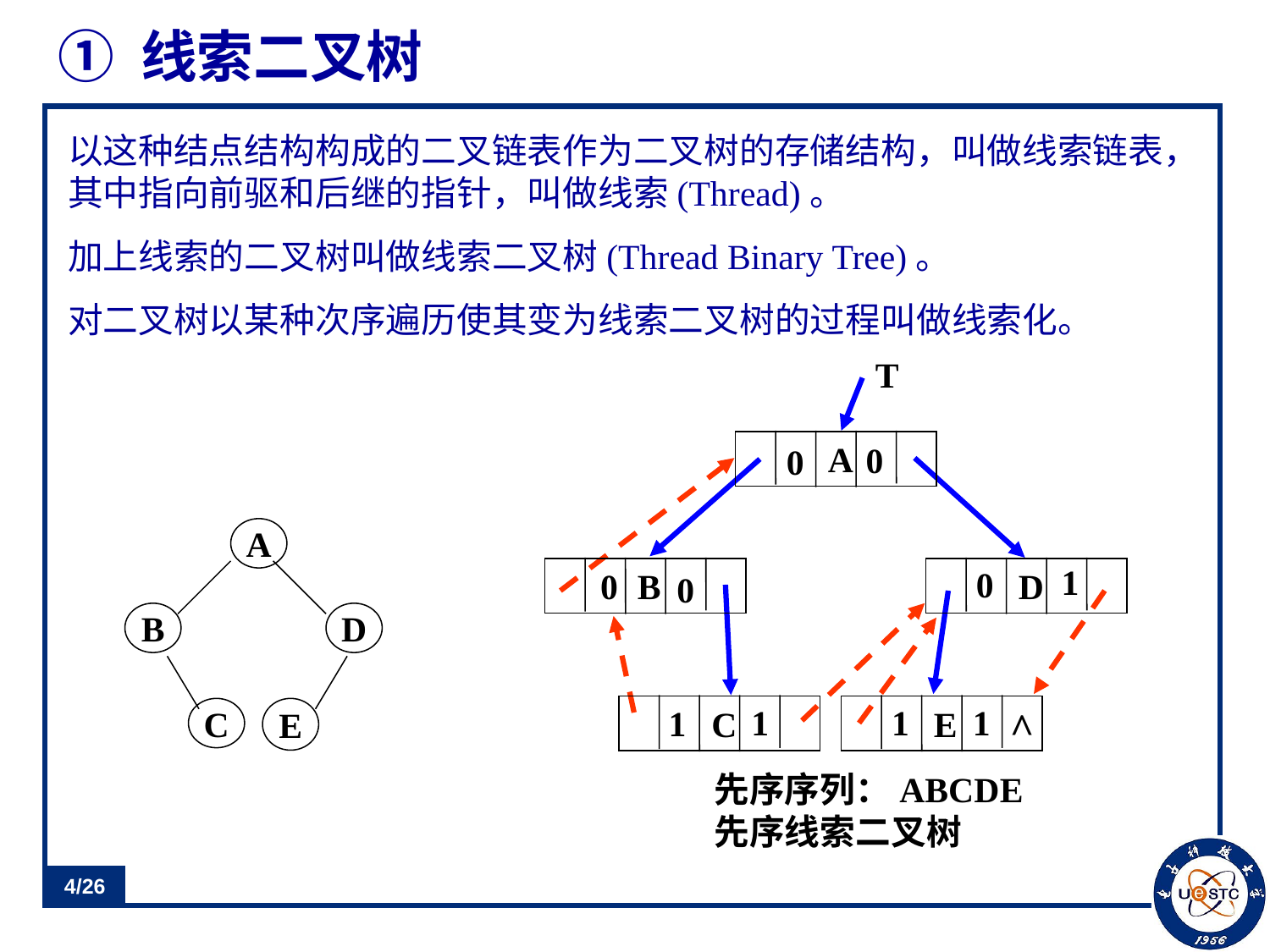

# ① 线索二叉树
以这种结点结构构成的二叉链表作为二叉树的存储结构，叫做线索链表，其中指向前驱和后继的指针，叫做线索(Thread)。
加上线索的二叉树叫做线索二叉树(Thread Binary Tree)。
对二叉树以某种次序遍历使其变为线索二叉树的过程叫做线索化。

T

         A

         B

         D

         C

         E

先序序列：ABCDE
先序线索二叉树
0
0

A

B
D

C
E
1
0
0
0

1
1
1
^
1
4/26